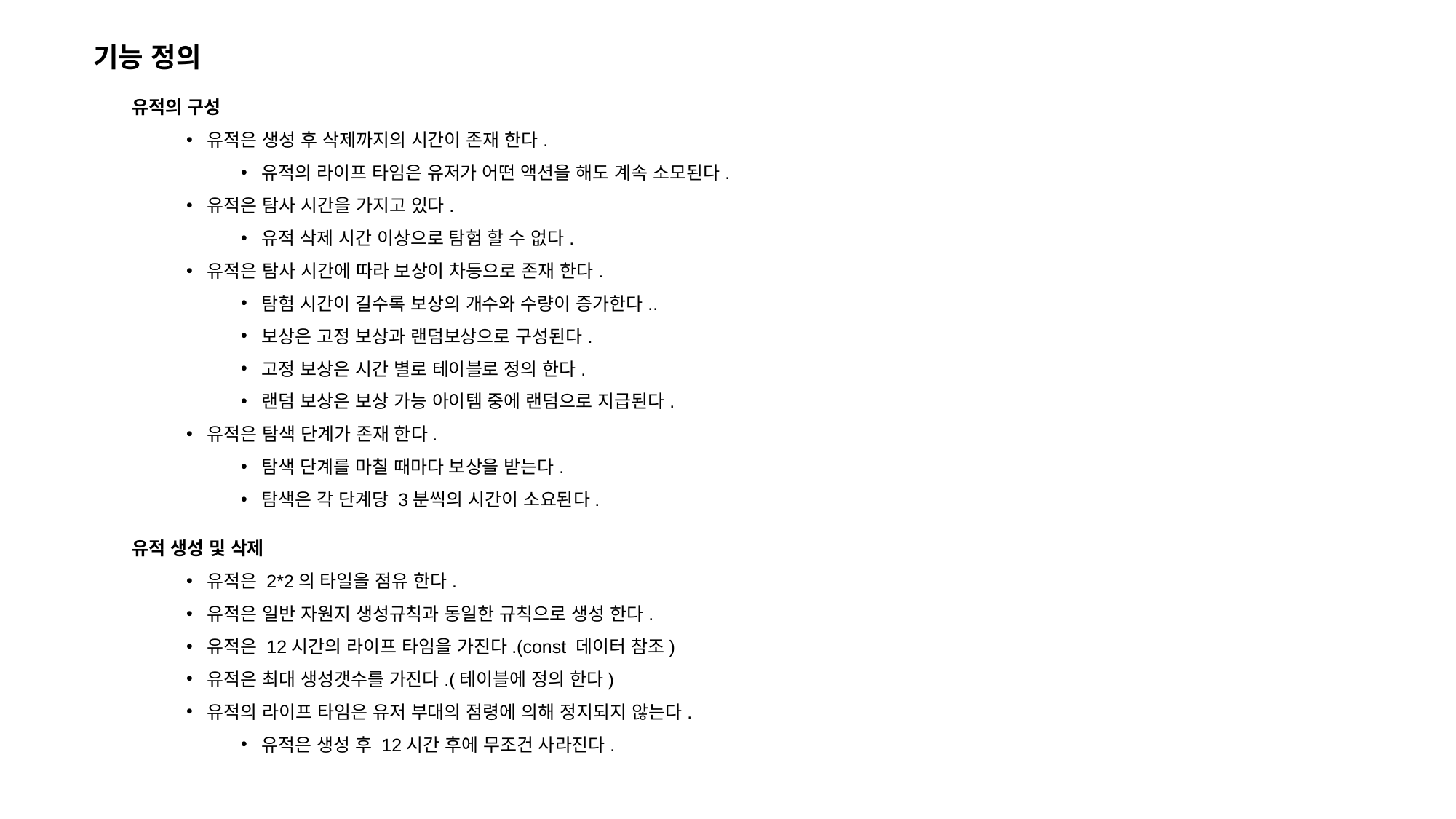

기능 정의
유적의 구성
유적은 생성 후 삭제까지의 시간이 존재 한다.
유적의 라이프 타임은 유저가 어떤 액션을 해도 계속 소모된다.
유적은 탐사 시간을 가지고 있다.
유적 삭제 시간 이상으로 탐험 할 수 없다.
유적은 탐사 시간에 따라 보상이 차등으로 존재 한다.
탐험 시간이 길수록 보상의 개수와 수량이 증가한다..
보상은 고정 보상과 랜덤보상으로 구성된다.
고정 보상은 시간 별로 테이블로 정의 한다.
랜덤 보상은 보상 가능 아이템 중에 랜덤으로 지급된다.
유적은 탐색 단계가 존재 한다.
탐색 단계를 마칠 때마다 보상을 받는다.
탐색은 각 단계당 3분씩의 시간이 소요된다.
유적 생성 및 삭제
유적은 2*2의 타일을 점유 한다.
유적은 일반 자원지 생성규칙과 동일한 규칙으로 생성 한다.
유적은 12시간의 라이프 타임을 가진다.(const 데이터 참조)
유적은 최대 생성갯수를 가진다.(테이블에 정의 한다)
유적의 라이프 타임은 유저 부대의 점령에 의해 정지되지 않는다.
유적은 생성 후 12시간 후에 무조건 사라진다.